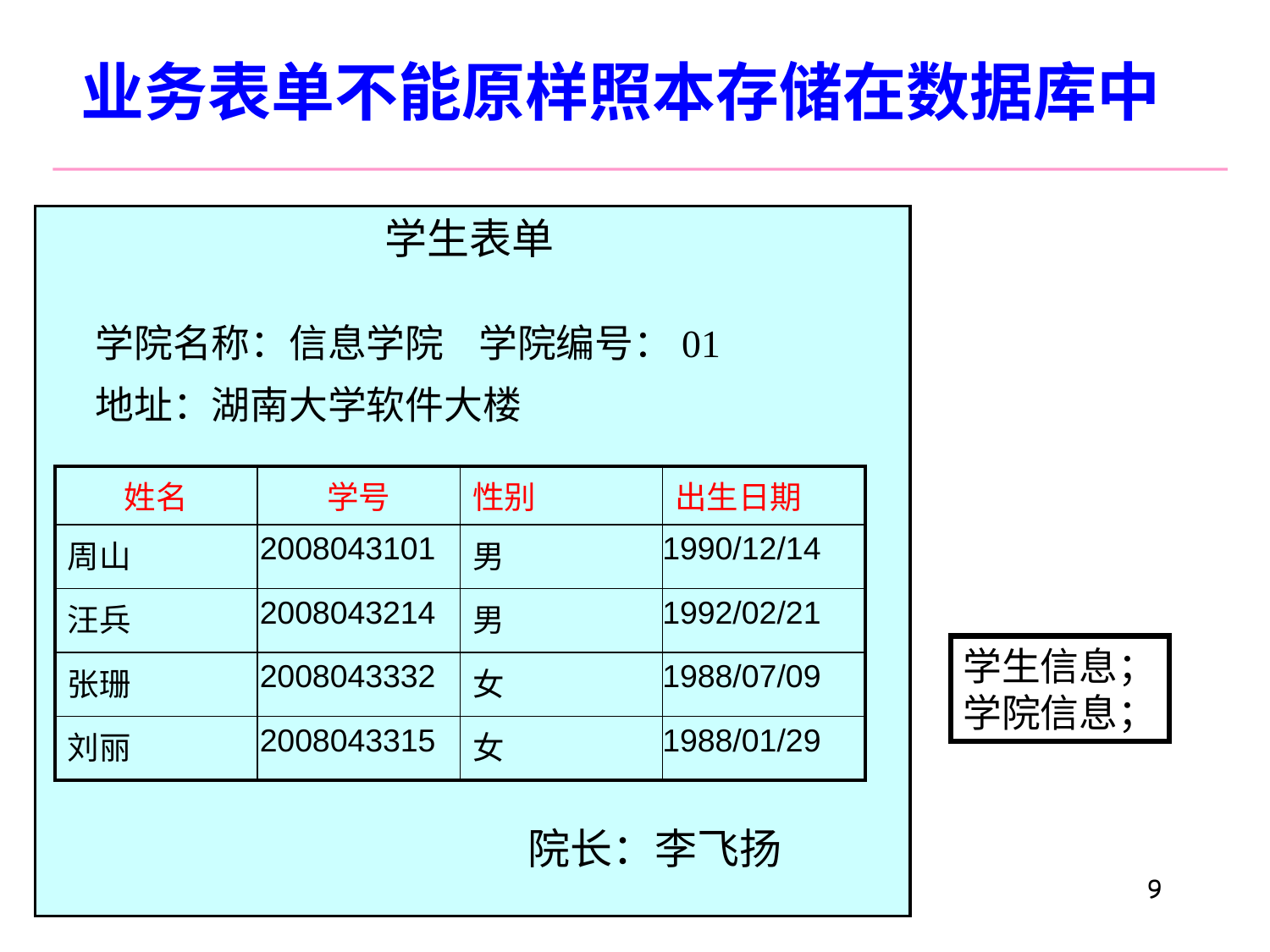

# 业务表单不能原样照本存储在数据库中
学生表单

学院名称：信息学院    学院编号：01
地址：湖南大学软件大楼
| 姓名 | 学号 | 性别 | 出生日期 |
| --- | --- | --- | --- |
| 周山 | 2008043101 | 男 | 1990/12/14 |
| 汪兵 | 2008043214 | 男 | 1992/02/21 |
| 张珊 | 2008043332 | 女 | 1988/07/09 |
| 刘丽 | 2008043315 | 女 | 1988/01/29 |
学生信息；
学院信息；
院长：李飞扬
9